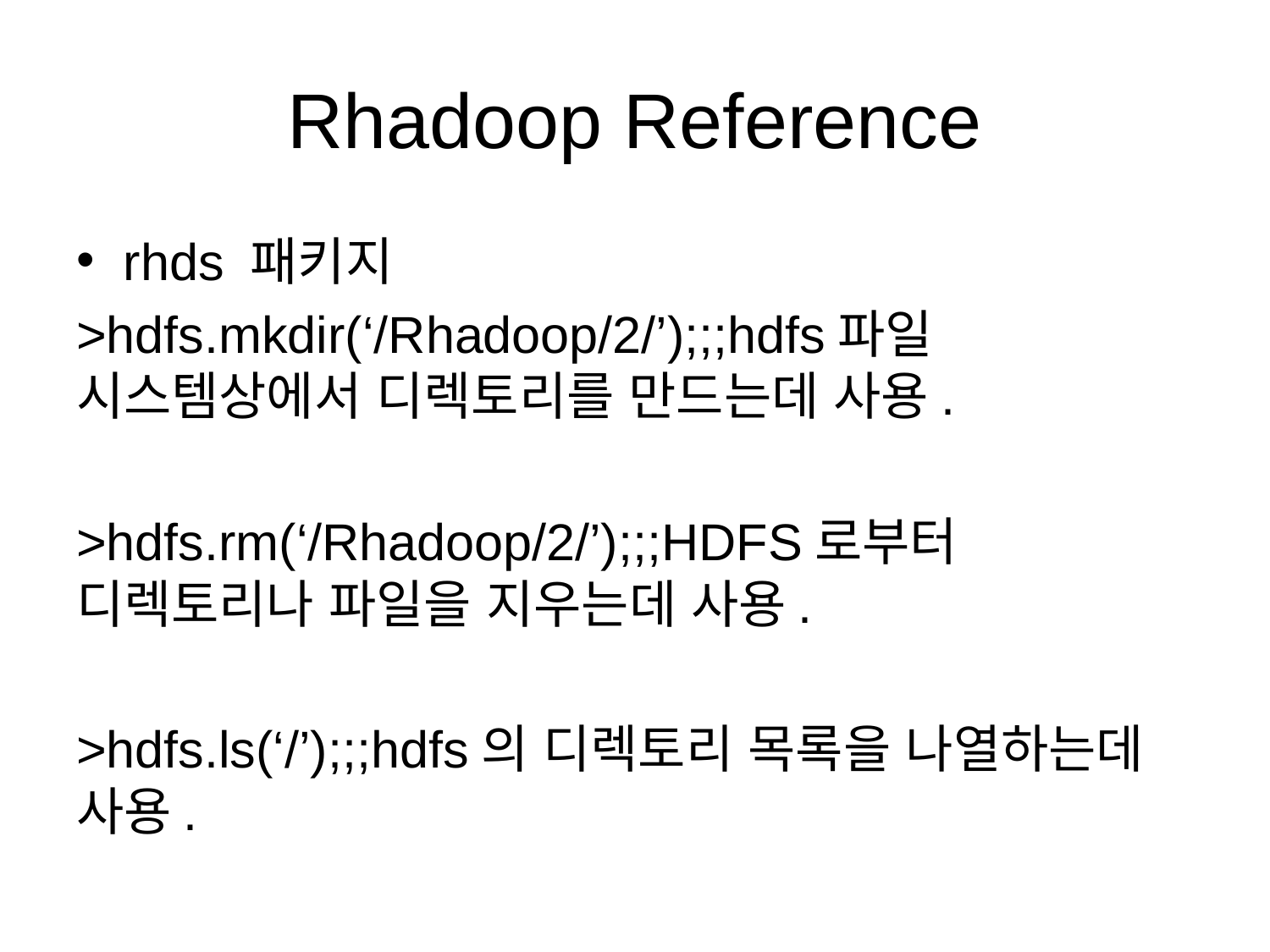

# Rhadoop Reference
rhds 패키지
>hdfs.mkdir(‘/Rhadoop/2/’);;;hdfs파일 시스템상에서 디렉토리를 만드는데 사용.

>hdfs.rm(‘/Rhadoop/2/’);;;HDFS로부터 디렉토리나 파일을 지우는데 사용.

>hdfs.ls(‘/’);;;hdfs의 디렉토리 목록을 나열하는데 사용.